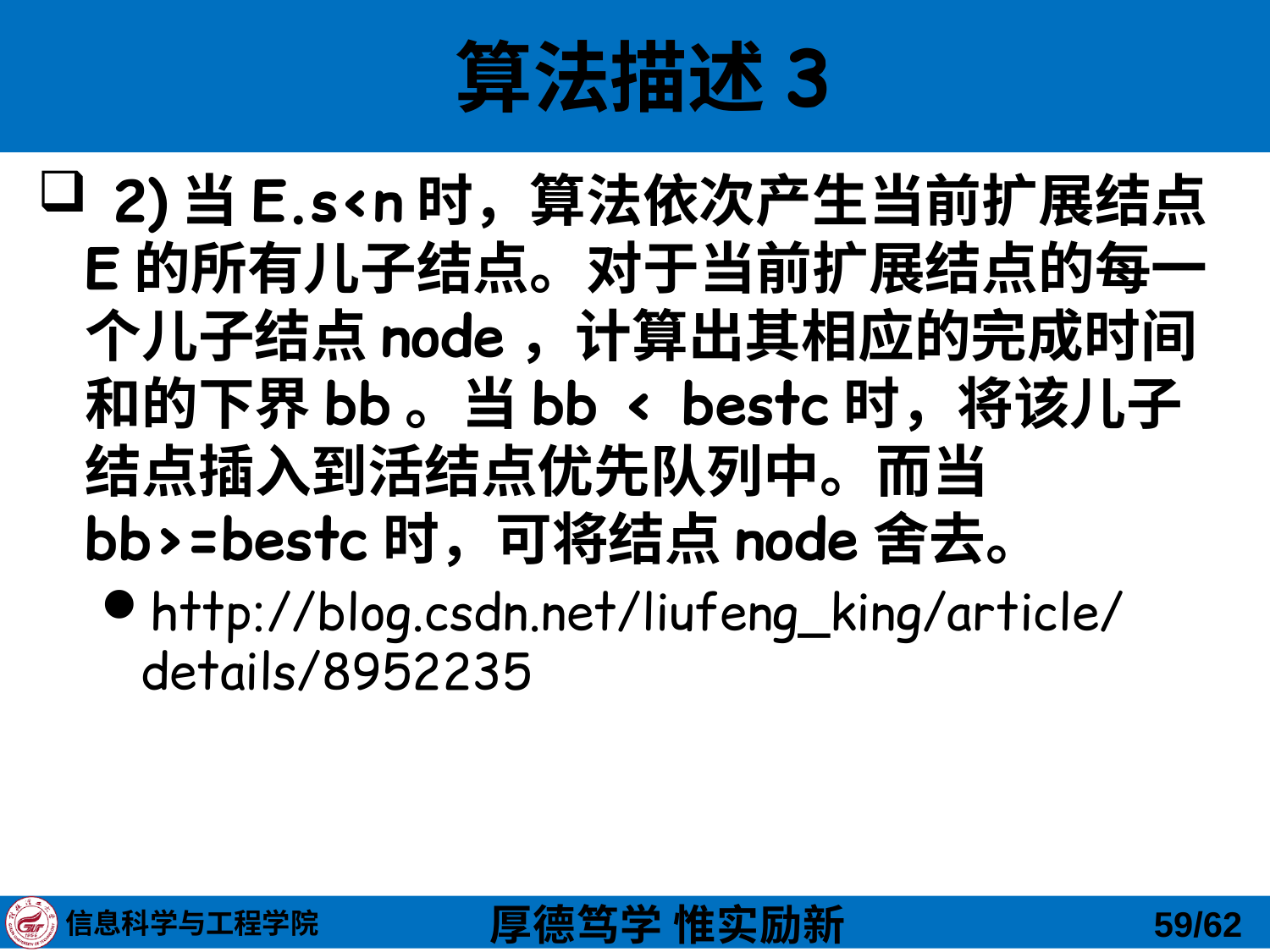

# 算法描述3
 2)当E.s<n时，算法依次产生当前扩展结点E的所有儿子结点。对于当前扩展结点的每一个儿子结点node，计算出其相应的完成时间和的下界bb。当bb < bestc时，将该儿子结点插入到活结点优先队列中。而当bb>=bestc时，可将结点node舍去。
http://blog.csdn.net/liufeng_king/article/details/8952235
59/62